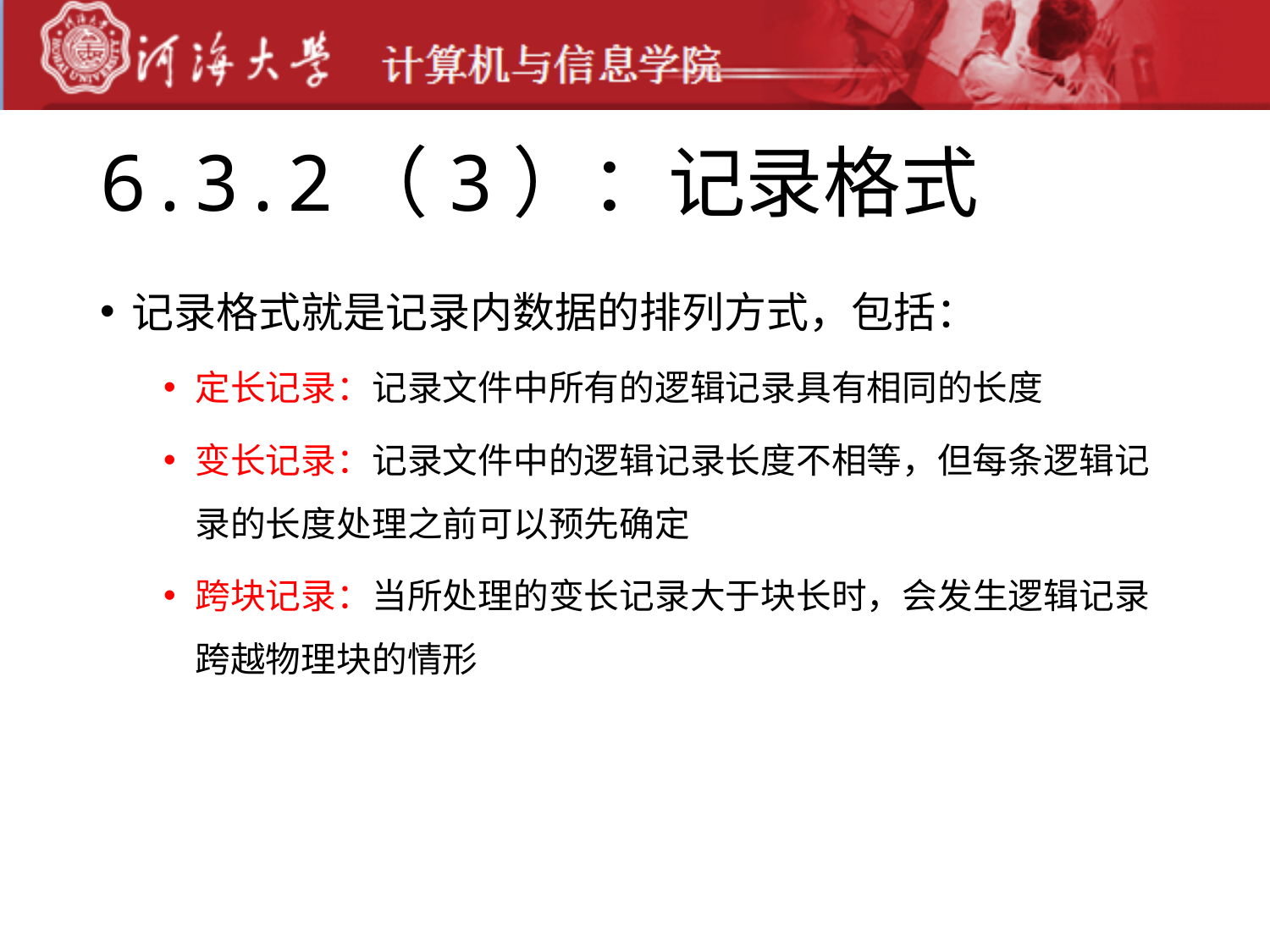

# 6.3.2（3）：记录格式
记录格式就是记录内数据的排列方式，包括：
定长记录：记录文件中所有的逻辑记录具有相同的长度
变长记录：记录文件中的逻辑记录长度不相等，但每条逻辑记录的长度处理之前可以预先确定
跨块记录：当所处理的变长记录大于块长时，会发生逻辑记录跨越物理块的情形